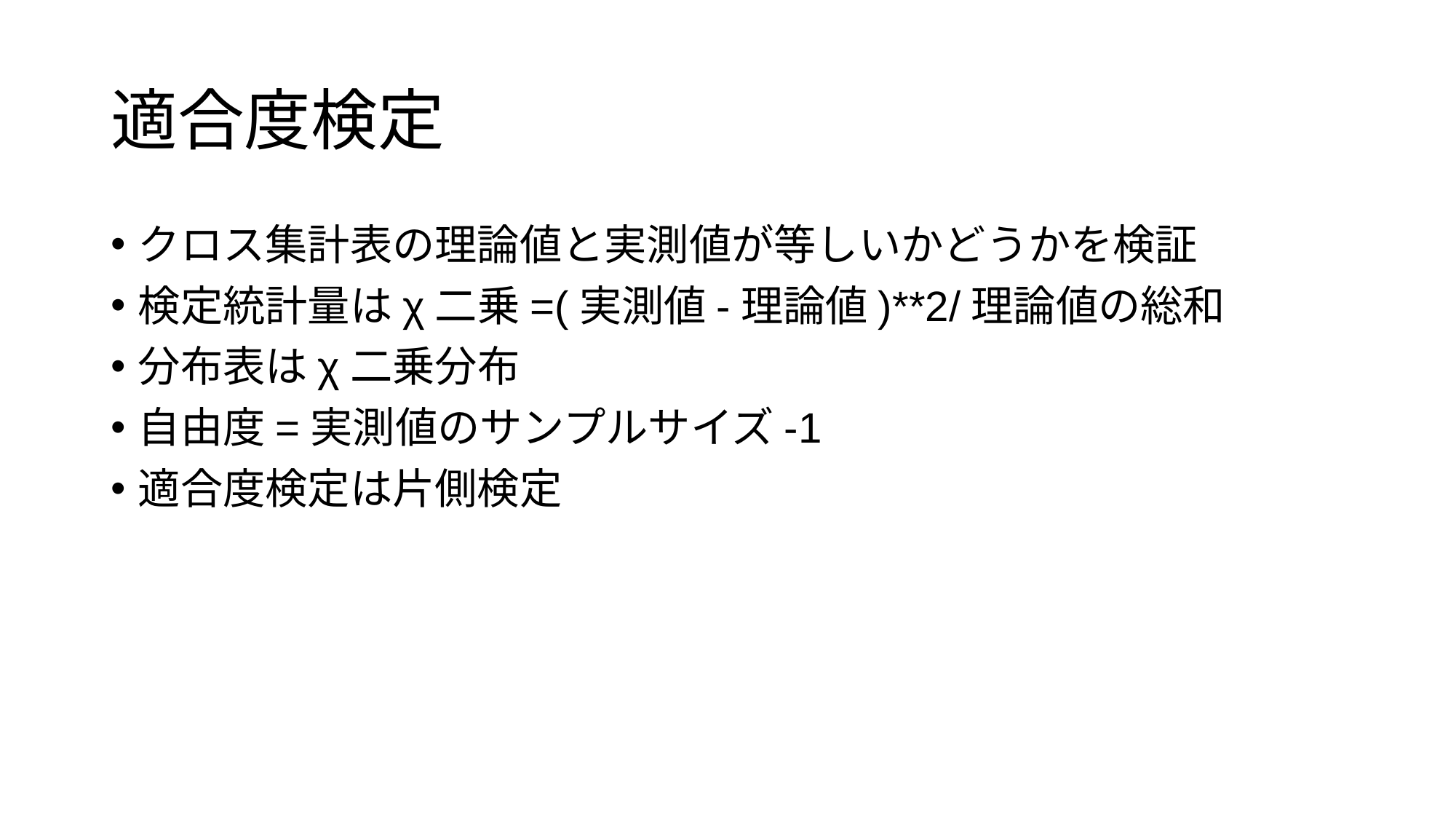

# 適合度検定
クロス集計表の理論値と実測値が等しいかどうかを検証
検定統計量はχ二乗=(実測値-理論値)**2/理論値の総和
分布表はχ二乗分布
自由度=実測値のサンプルサイズ-1
適合度検定は片側検定